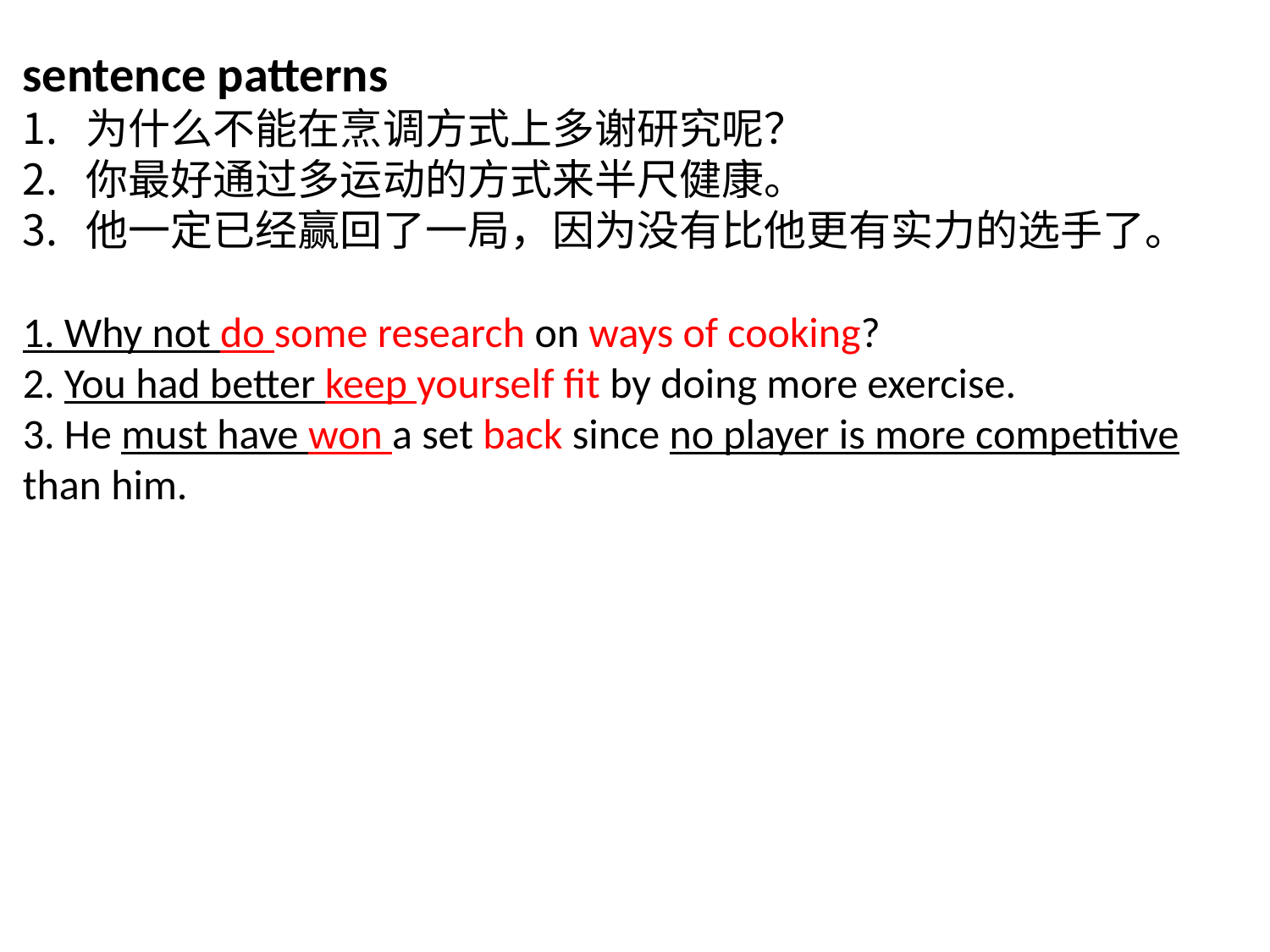

sentence patterns
为什么不能在烹调方式上多谢研究呢？
你最好通过多运动的方式来半尺健康。
他一定已经赢回了一局，因为没有比他更有实力的选手了。

1. Why not do some research on ways of cooking?
2. You had better keep yourself fit by doing more exercise.
3. He must have won a set back since no player is more competitive than him.